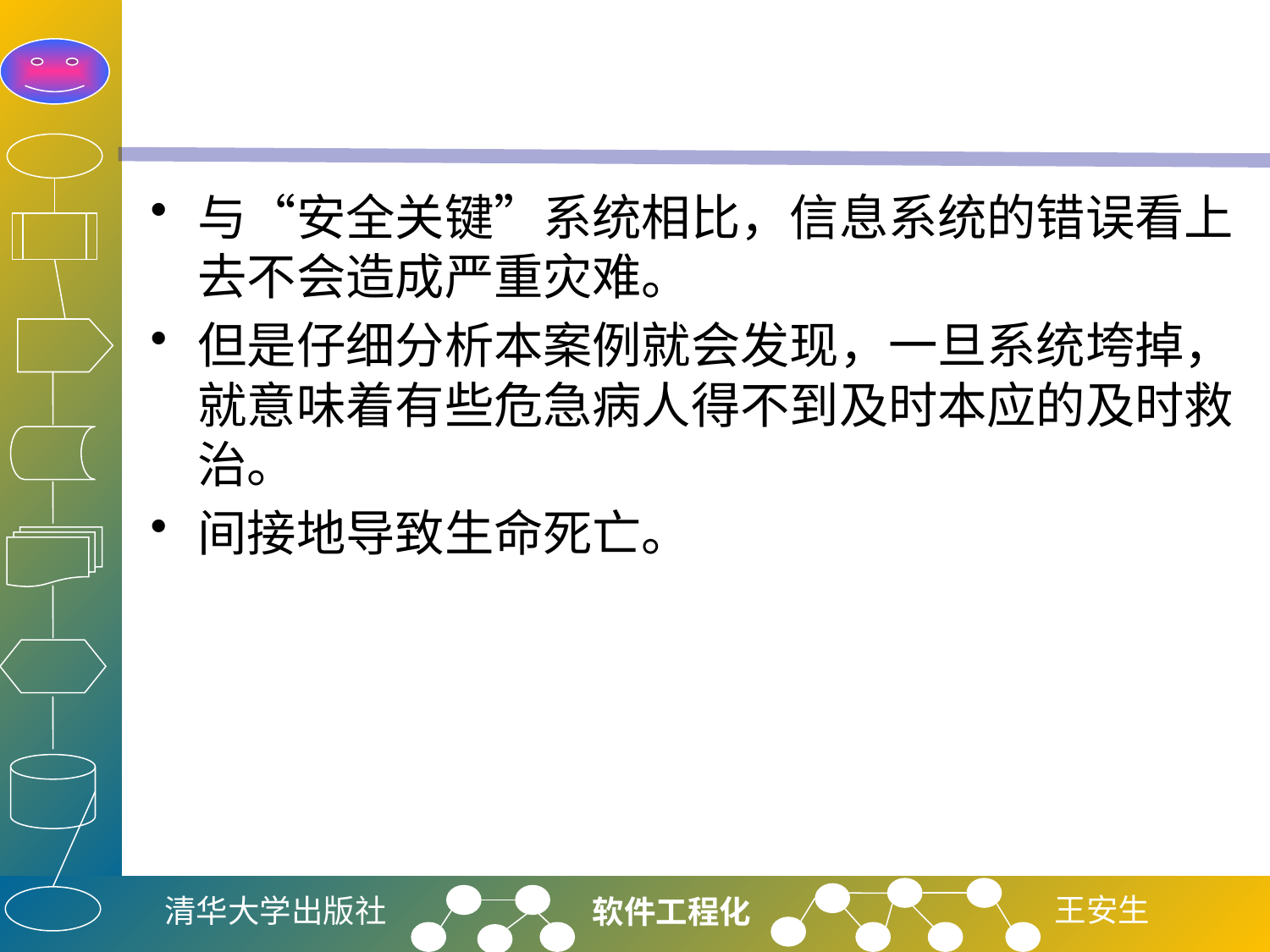

#
与“安全关键”系统相比，信息系统的错误看上去不会造成严重灾难。
但是仔细分析本案例就会发现，一旦系统垮掉，就意味着有些危急病人得不到及时本应的及时救治。
间接地导致生命死亡。